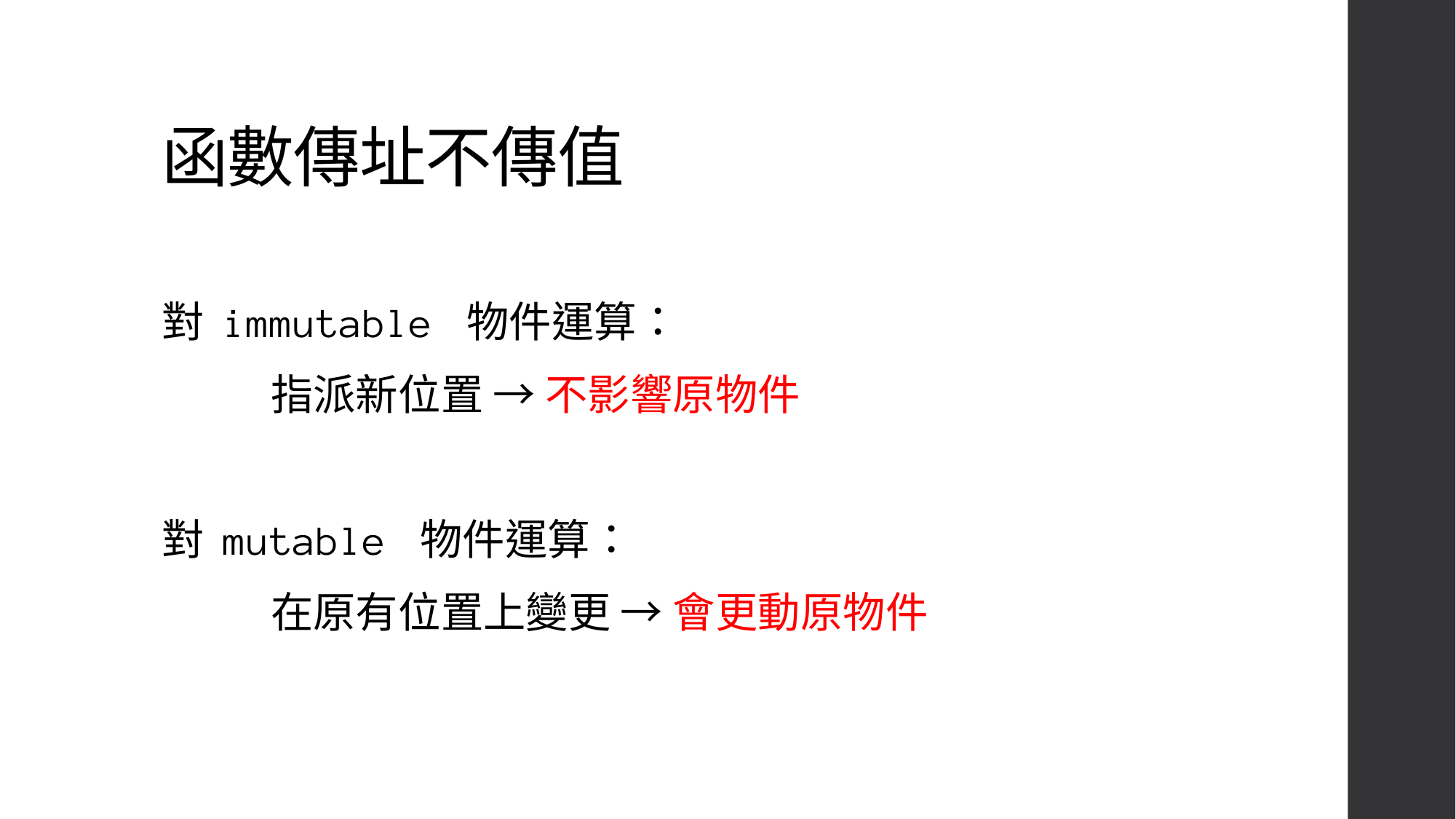

# 函數傳址不傳值

對 immutable 物件運算：
	指派新位置 → 不影響原物件

對 mutable 物件運算：
	在原有位置上變更 → 會更動原物件